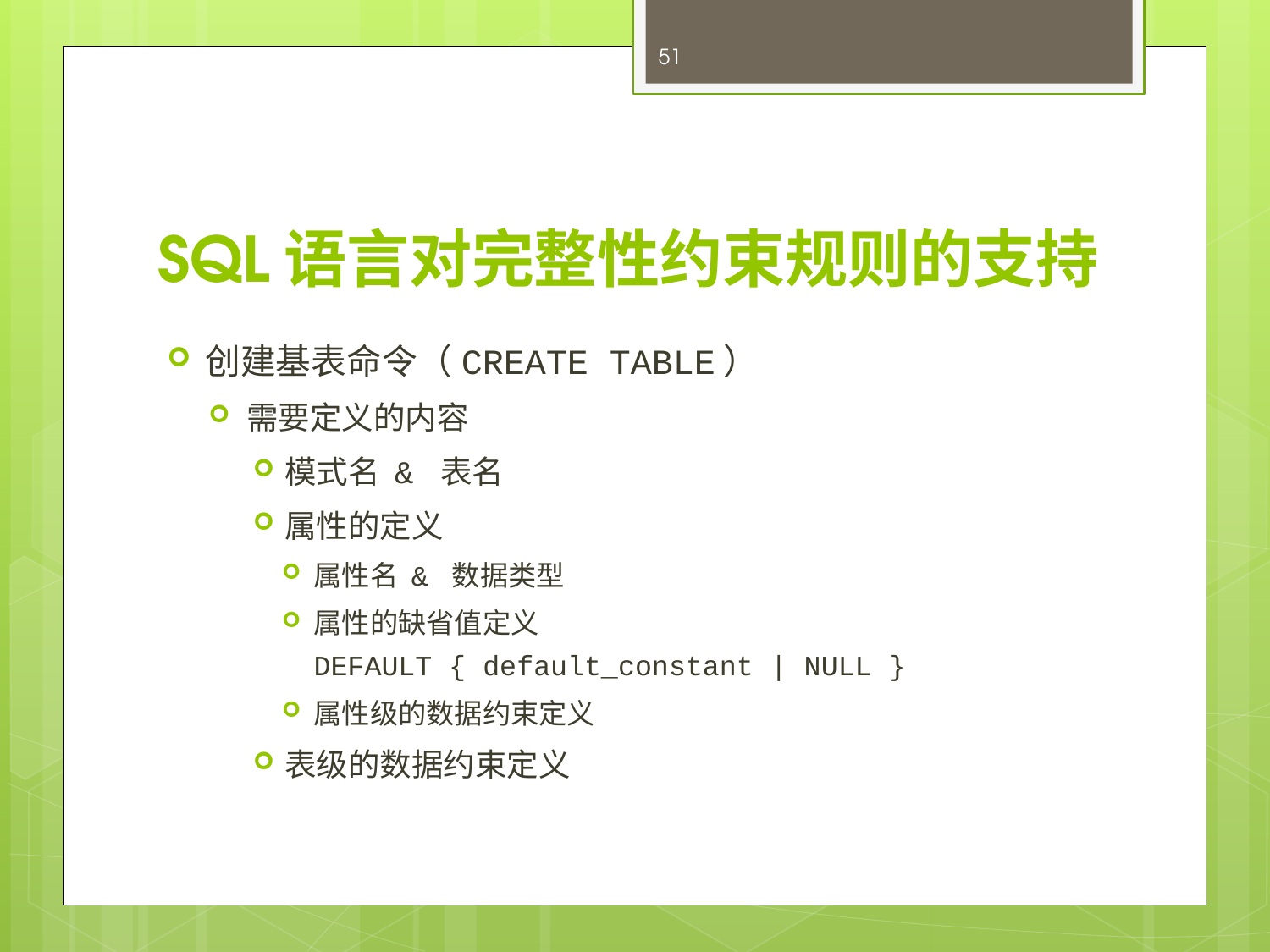

51
# SQL语言对完整性约束规则的支持
创建基表命令（CREATE TABLE）
需要定义的内容
模式名 & 表名
属性的定义
属性名 & 数据类型
属性的缺省值定义
DEFAULT { default_constant | NULL }
属性级的数据约束定义
表级的数据约束定义